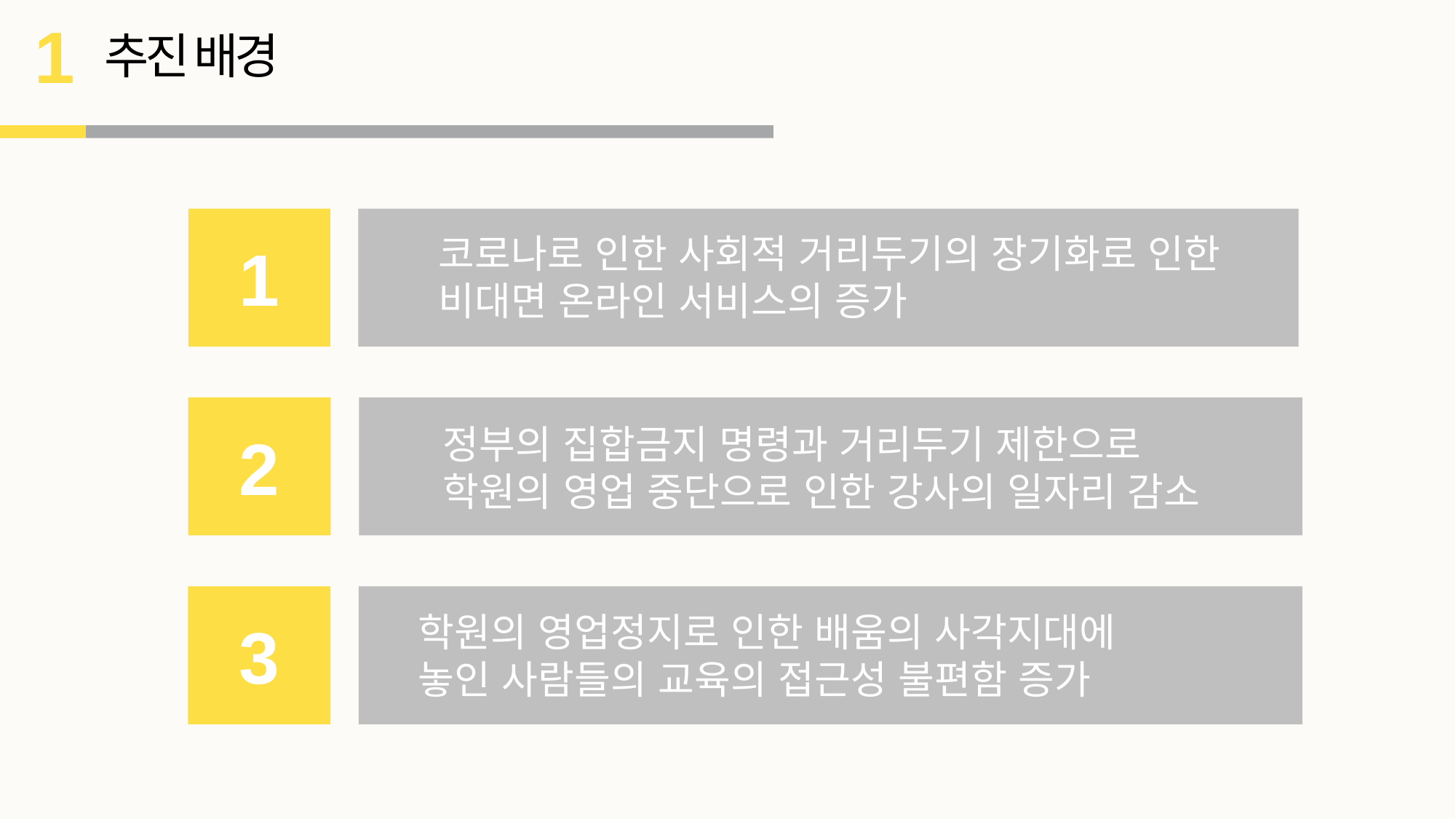

1
추진 배경

코로나로 인한 사회적 거리두기의 장기화로 인한
비대면 온라인 서비스의 증가
1

정부의 집합금지 명령과 거리두기 제한으로
학원의 영업 중단으로 인한 강사의 일자리 감소
2

학원의 영업정지로 인한 배움의 사각지대에
놓인 사람들의 교육의 접근성 불편함 증가
3